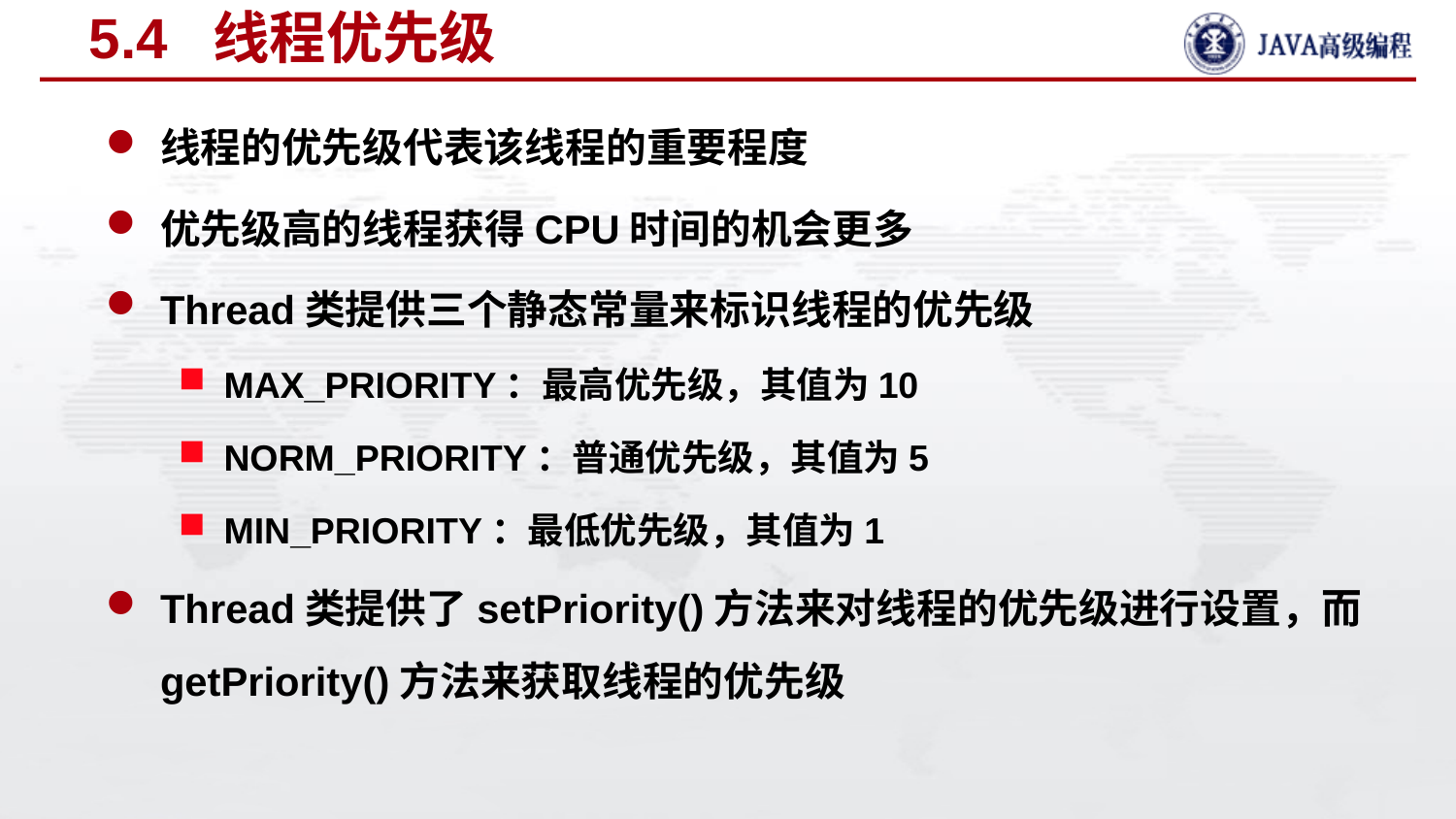

# 5.4  线程优先级
线程的优先级代表该线程的重要程度
优先级高的线程获得CPU时间的机会更多
Thread类提供三个静态常量来标识线程的优先级
MAX_PRIORITY：最高优先级，其值为10
NORM_PRIORITY：普通优先级，其值为5
MIN_PRIORITY：最低优先级，其值为1
Thread类提供了setPriority()方法来对线程的优先级进行设置，而getPriority()方法来获取线程的优先级